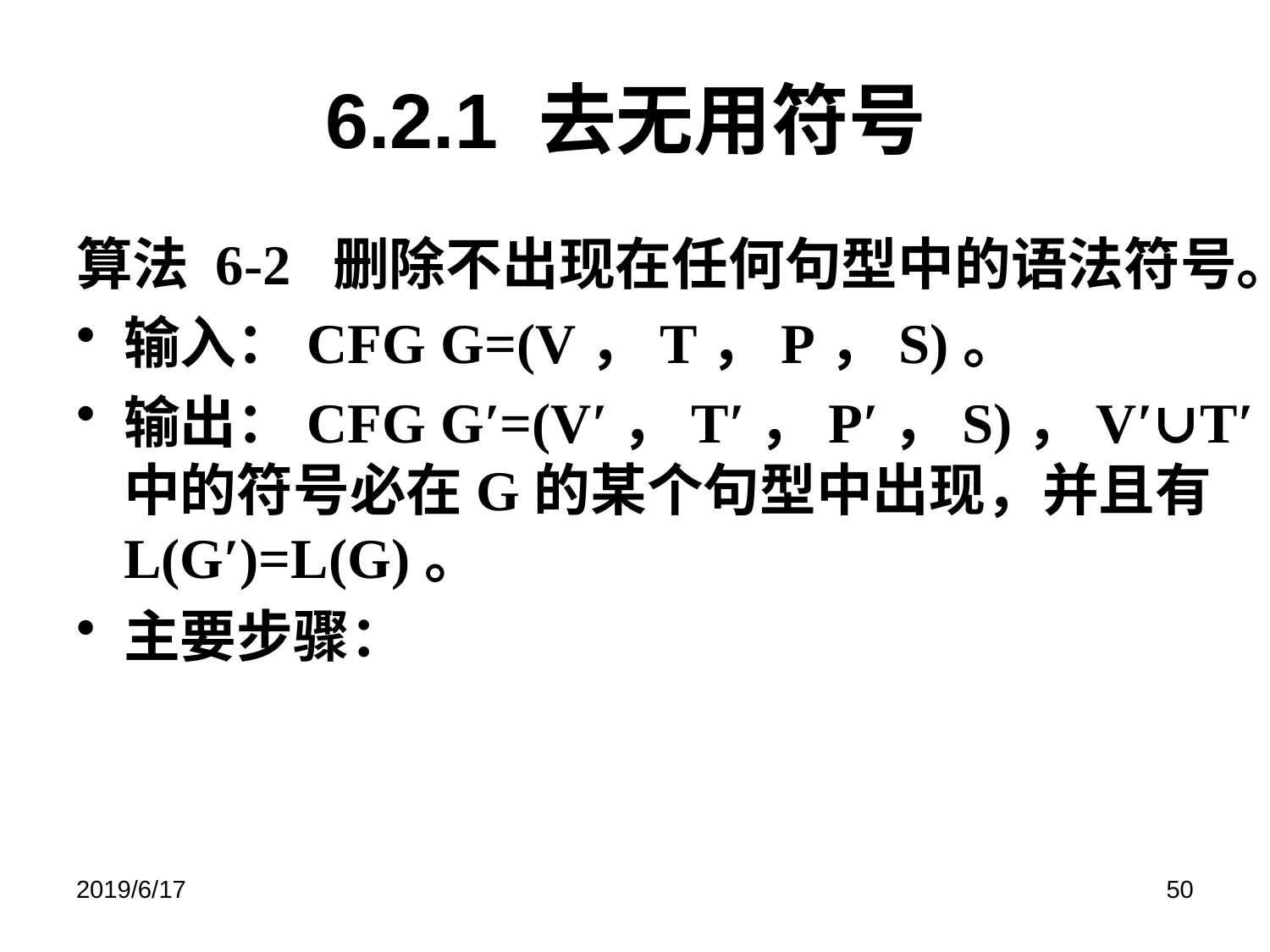

# 6.2.1 去无用符号
算法 6-2  删除不出现在任何句型中的语法符号。
输入：CFG G=(V，T，P，S)。
输出：CFG G′=(V′，T′，P′，S)，V′∪T′中的符号必在G的某个句型中出现，并且有L(G′)=L(G)。
主要步骤：

2019/6/17
50